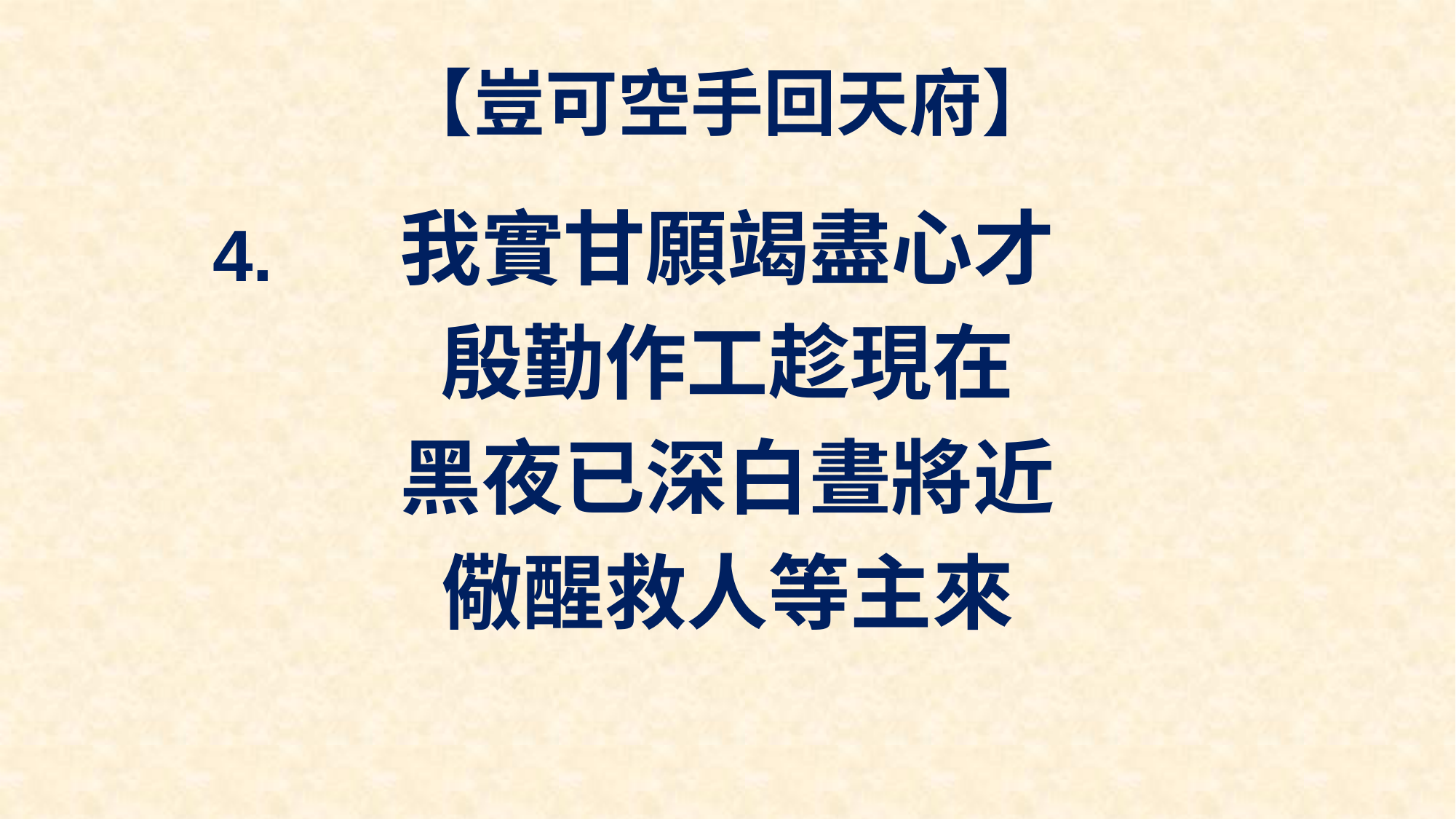

# 【豈可空手回天府】
我實甘願竭盡心才
殷勤作工趁現在
黑夜已深白晝將近
儆醒救人等主來
4.